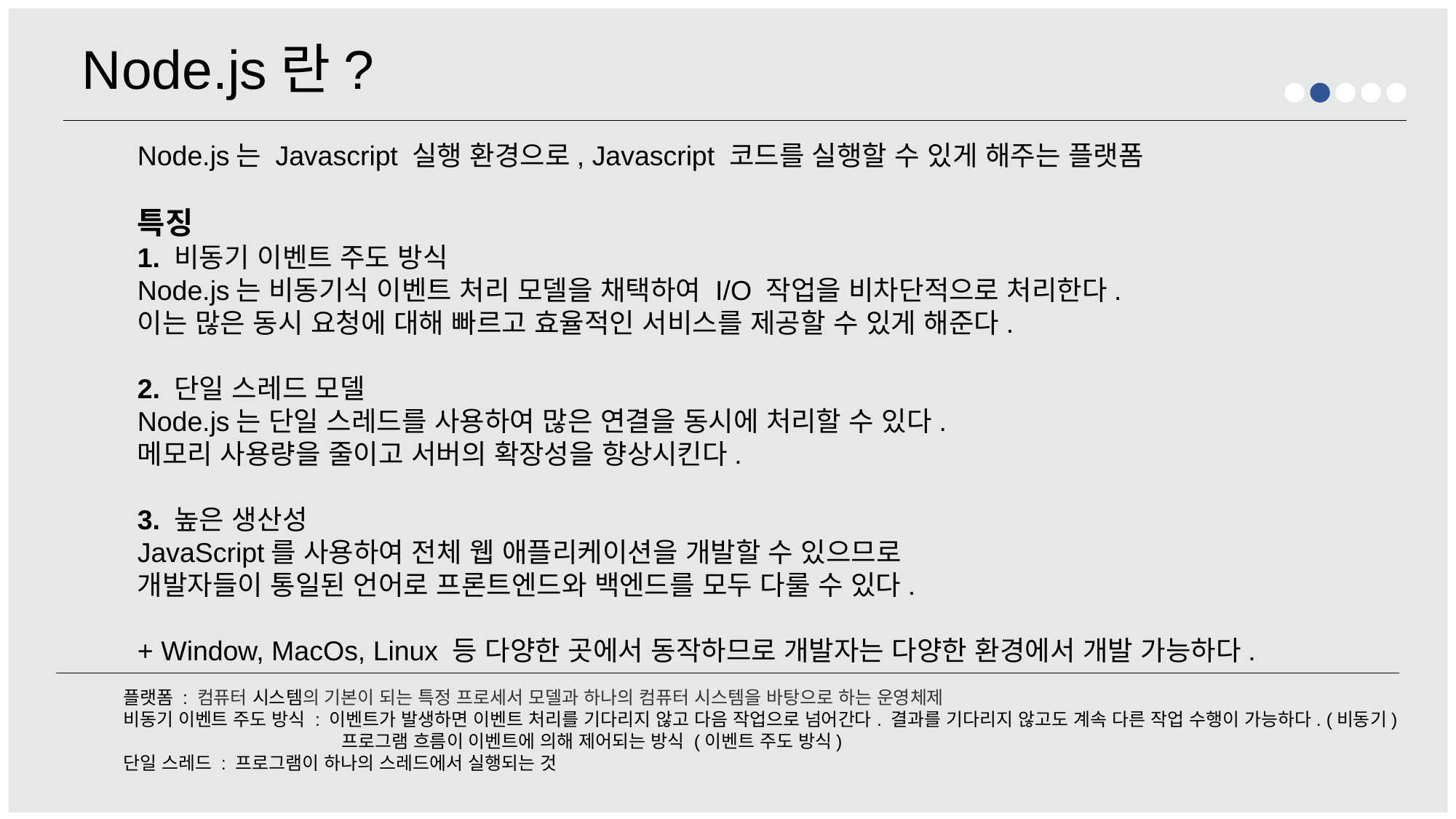

Node.js란?

Node.js는 Javascript 실행 환경으로, Javascript 코드를 실행할 수 있게 해주는 플랫폼

특징
1. 비동기 이벤트 주도 방식
Node.js는 비동기식 이벤트 처리 모델을 채택하여 I/O 작업을 비차단적으로 처리한다.
이는 많은 동시 요청에 대해 빠르고 효율적인 서비스를 제공할 수 있게 해준다.

2. 단일 스레드 모델
Node.js는 단일 스레드를 사용하여 많은 연결을 동시에 처리할 수 있다.
메모리 사용량을 줄이고 서버의 확장성을 향상시킨다.

3. 높은 생산성
JavaScript를 사용하여 전체 웹 애플리케이션을 개발할 수 있으므로
개발자들이 통일된 언어로 프론트엔드와 백엔드를 모두 다룰 수 있다.

+ Window, MacOs, Linux 등 다양한 곳에서 동작하므로 개발자는 다양한 환경에서 개발 가능하다.
플랫폼 : 컴퓨터 시스템의 기본이 되는 특정 프로세서 모델과 하나의 컴퓨터 시스템을 바탕으로 하는 운영체제
비동기 이벤트 주도 방식 : 이벤트가 발생하면 이벤트 처리를 기다리지 않고 다음 작업으로 넘어간다. 결과를 기다리지 않고도 계속 다른 작업 수행이 가능하다. (비동기)
		프로그램 흐름이 이벤트에 의해 제어되는 방식 (이벤트 주도 방식)
단일 스레드 : 프로그램이 하나의 스레드에서 실행되는 것